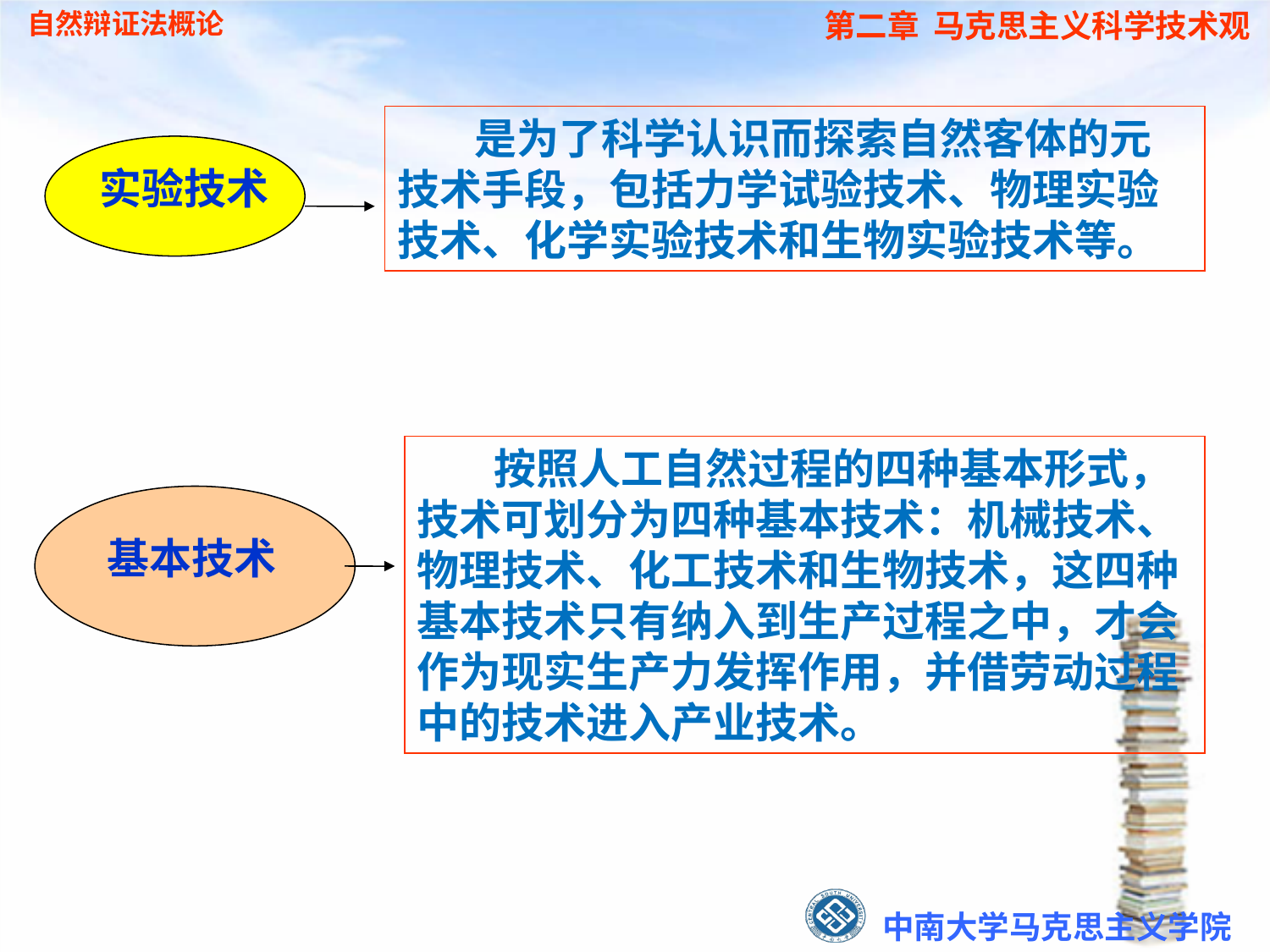

是为了科学认识而探索自然客体的元技术手段，包括力学试验技术、物理实验技术、化学实验技术和生物实验技术等。

  实验技术

       按照人工自然过程的四种基本形式，技术可划分为四种基本技术：机械技术、物理技术、化工技术和生物技术，这四种基本技术只有纳入到生产过程之中，才会作为现实生产力发挥作用，并借劳动过程中的技术进入产业技术。

基本技术